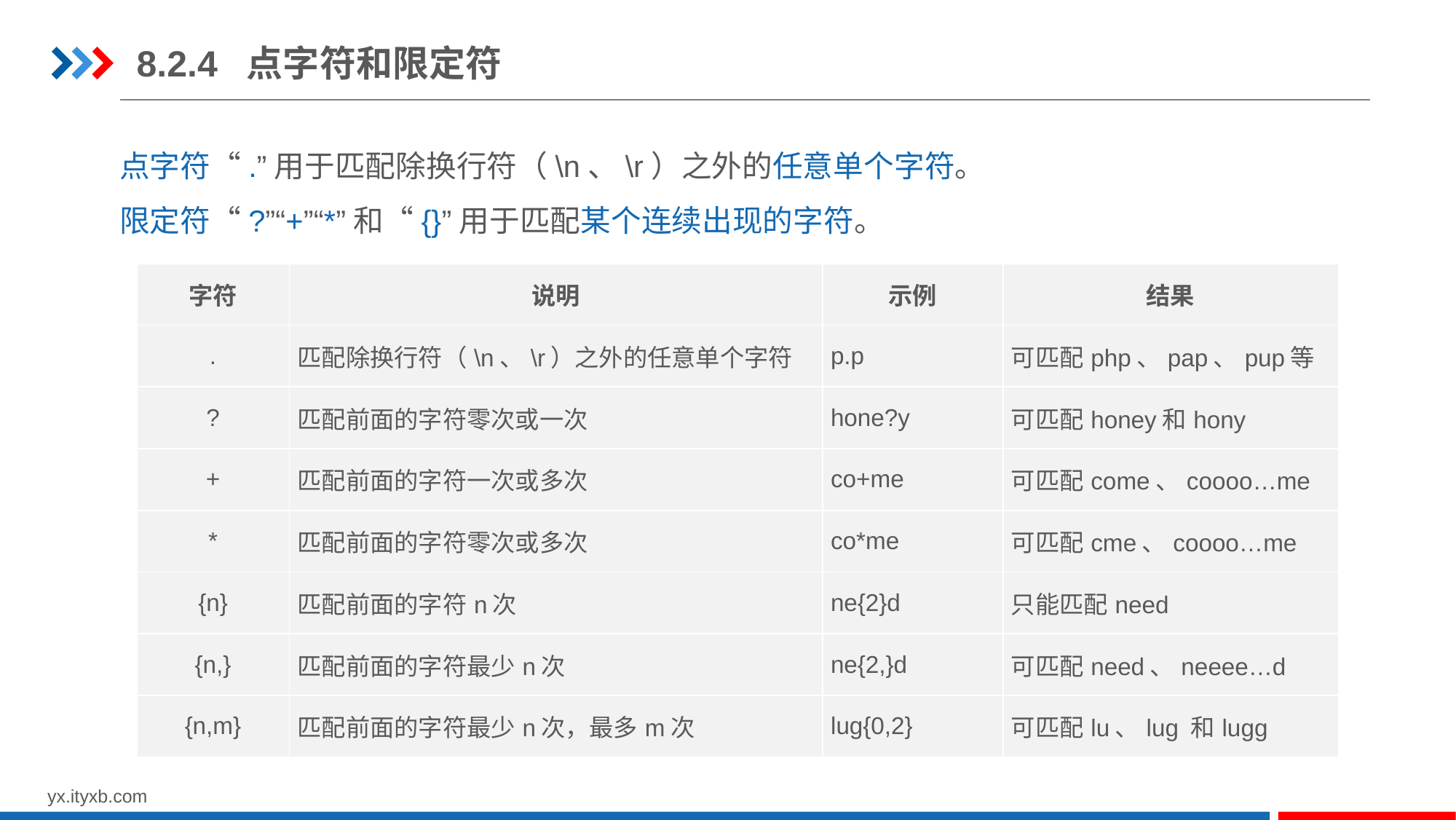

8.2.4  点字符和限定符
点字符“.”用于匹配除换行符（\n、\r）之外的任意单个字符。
限定符“?”“+”“*”和“{}”用于匹配某个连续出现的字符。
| 字符 | 说明 | 示例 | 结果 |
| --- | --- | --- | --- |
| . | 匹配除换行符（\n、\r）之外的任意单个字符 | p.p | 可匹配php、pap、pup等 |
| ? | 匹配前面的字符零次或一次 | hone?y | 可匹配honey和hony |
| + | 匹配前面的字符一次或多次 | co+me | 可匹配come、coooo…me |
| \* | 匹配前面的字符零次或多次 | co\*me | 可匹配cme、coooo…me |
| {n} | 匹配前面的字符n次 | ne{2}d | 只能匹配need |
| {n,} | 匹配前面的字符最少n次 | ne{2,}d | 可匹配need、neeee…d |
| {n,m} | 匹配前面的字符最少n次，最多m次 | lug{0,2} | 可匹配lu、lug 和lugg |